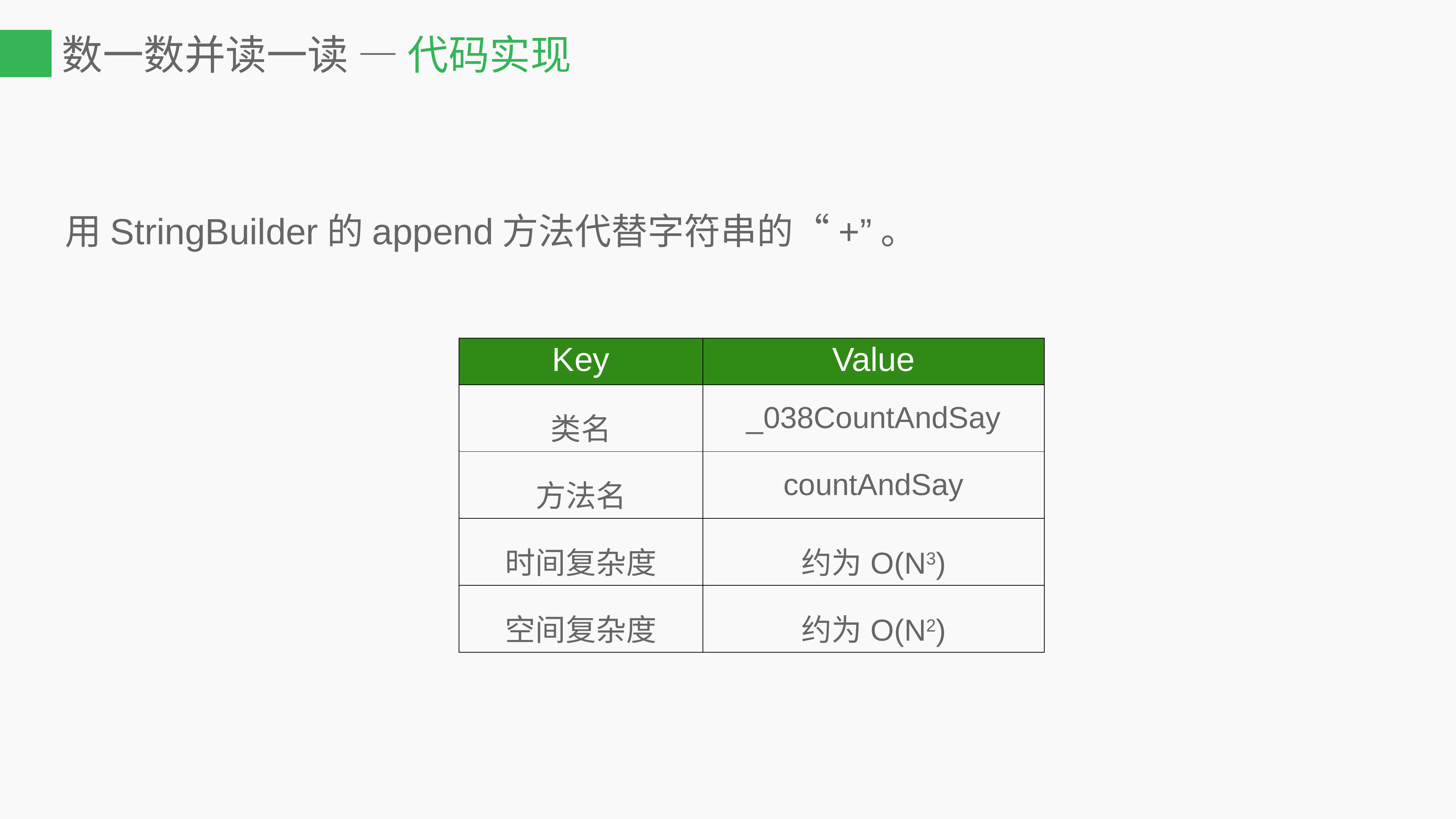

# 数一数并读一读 — 代码实现
用StringBuilder的append方法代替字符串的“+”。

| Key | Value |
| --- | --- |
| 类名 | \_038CountAndSay |
| 方法名 | countAndSay |
| 时间复杂度 | 约为O(N3) |
| 空间复杂度 | 约为O(N2) |